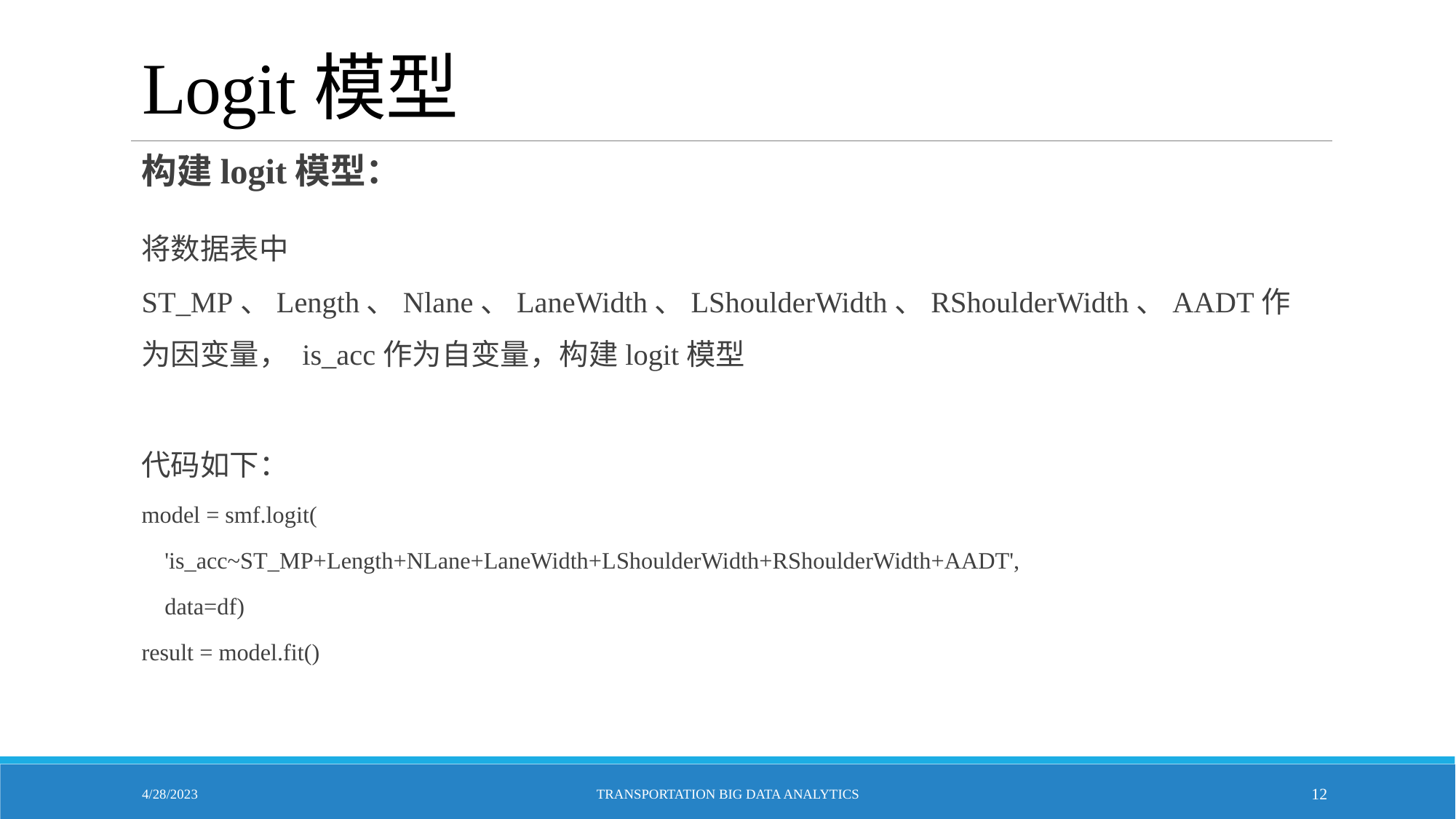

# Logit模型
构建logit模型：
将数据表中ST_MP、Length、Nlane、LaneWidth、LShoulderWidth、RShoulderWidth、AADT作为因变量， is_acc作为自变量，构建logit模型

代码如下：
model = smf.logit(
    'is_acc~ST_MP+Length+NLane+LaneWidth+LShoulderWidth+RShoulderWidth+AADT',
    data=df)
result = model.fit()
4/28/2023
Transportation Big Data Analytics
12